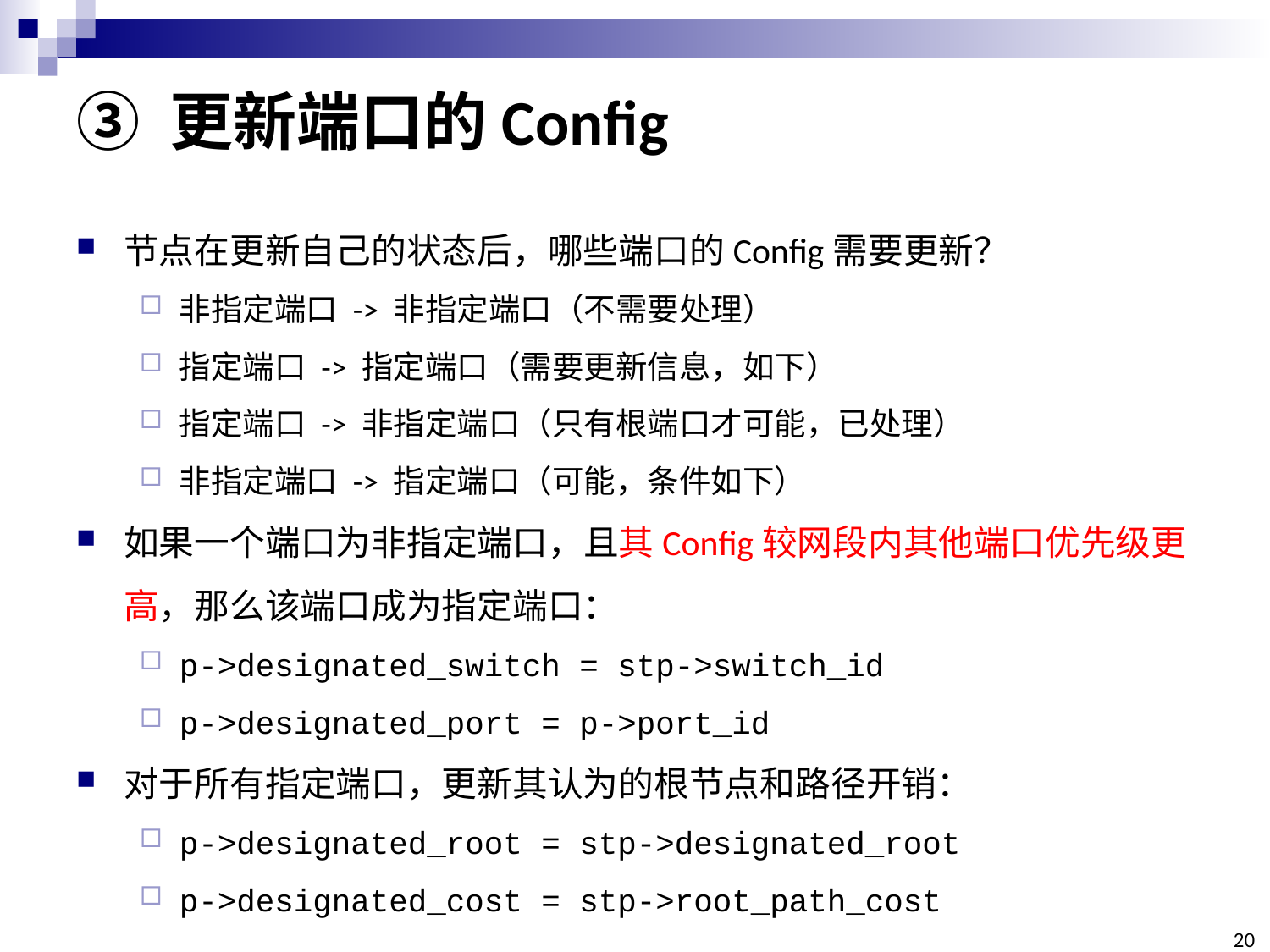

# ③ 更新端口的Config
节点在更新自己的状态后，哪些端口的Config需要更新？
非指定端口 -> 非指定端口（不需要处理）
指定端口 -> 指定端口（需要更新信息，如下）
指定端口 -> 非指定端口（只有根端口才可能，已处理）
非指定端口 -> 指定端口（可能，条件如下）
如果一个端口为非指定端口，且其Config较网段内其他端口优先级更高，那么该端口成为指定端口：
p->designated_switch = stp->switch_id
p->designated_port = p->port_id
对于所有指定端口，更新其认为的根节点和路径开销：
p->designated_root = stp->designated_root
p->designated_cost = stp->root_path_cost
20